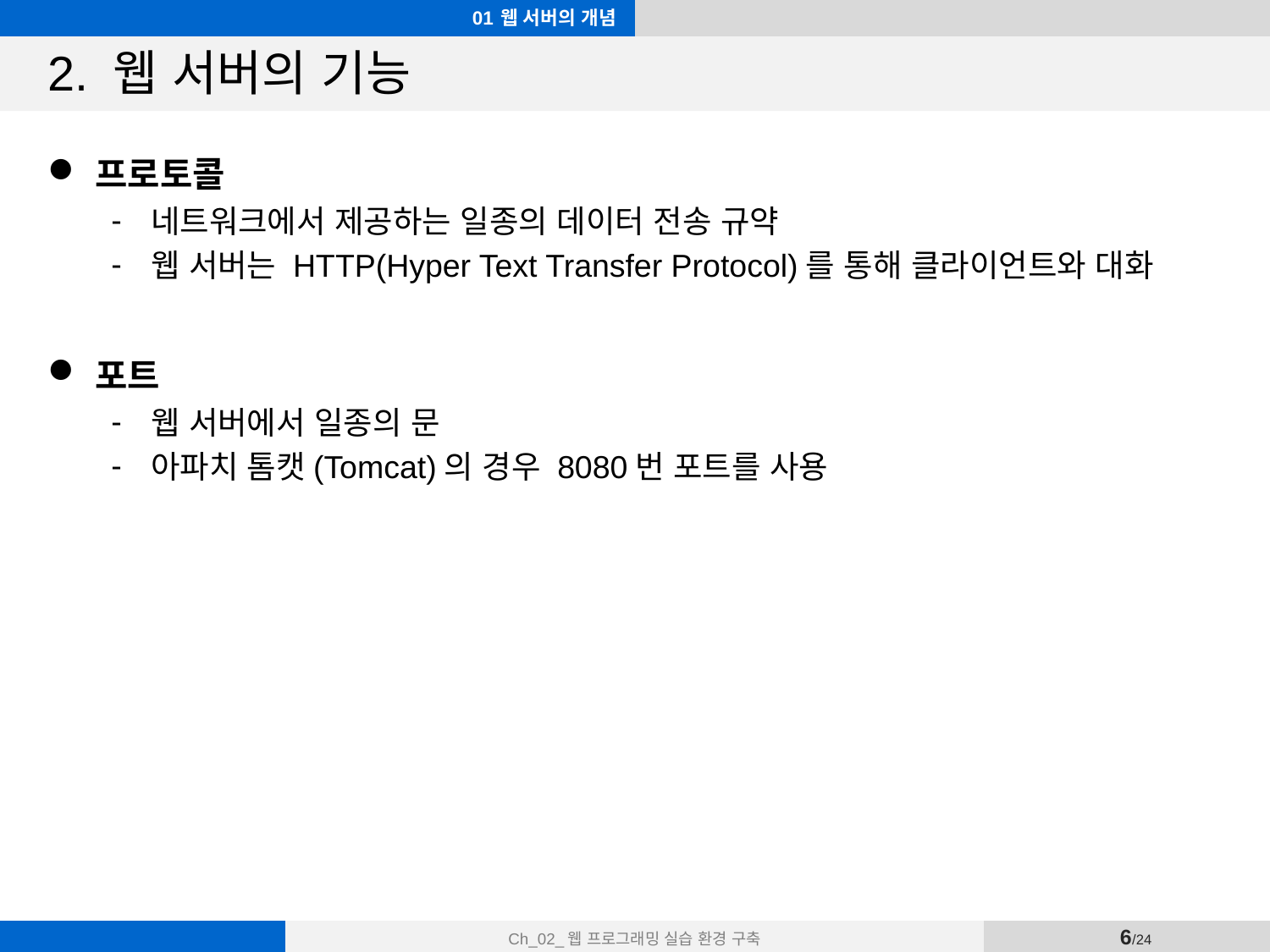

01 웹 서버의 개념
# 2. 웹 서버의 기능
프로토콜
네트워크에서 제공하는 일종의 데이터 전송 규약
웹 서버는 HTTP(Hyper Text Transfer Protocol)를 통해 클라이언트와 대화

포트
웹 서버에서 일종의 문
아파치 톰캣(Tomcat)의 경우 8080번 포트를 사용